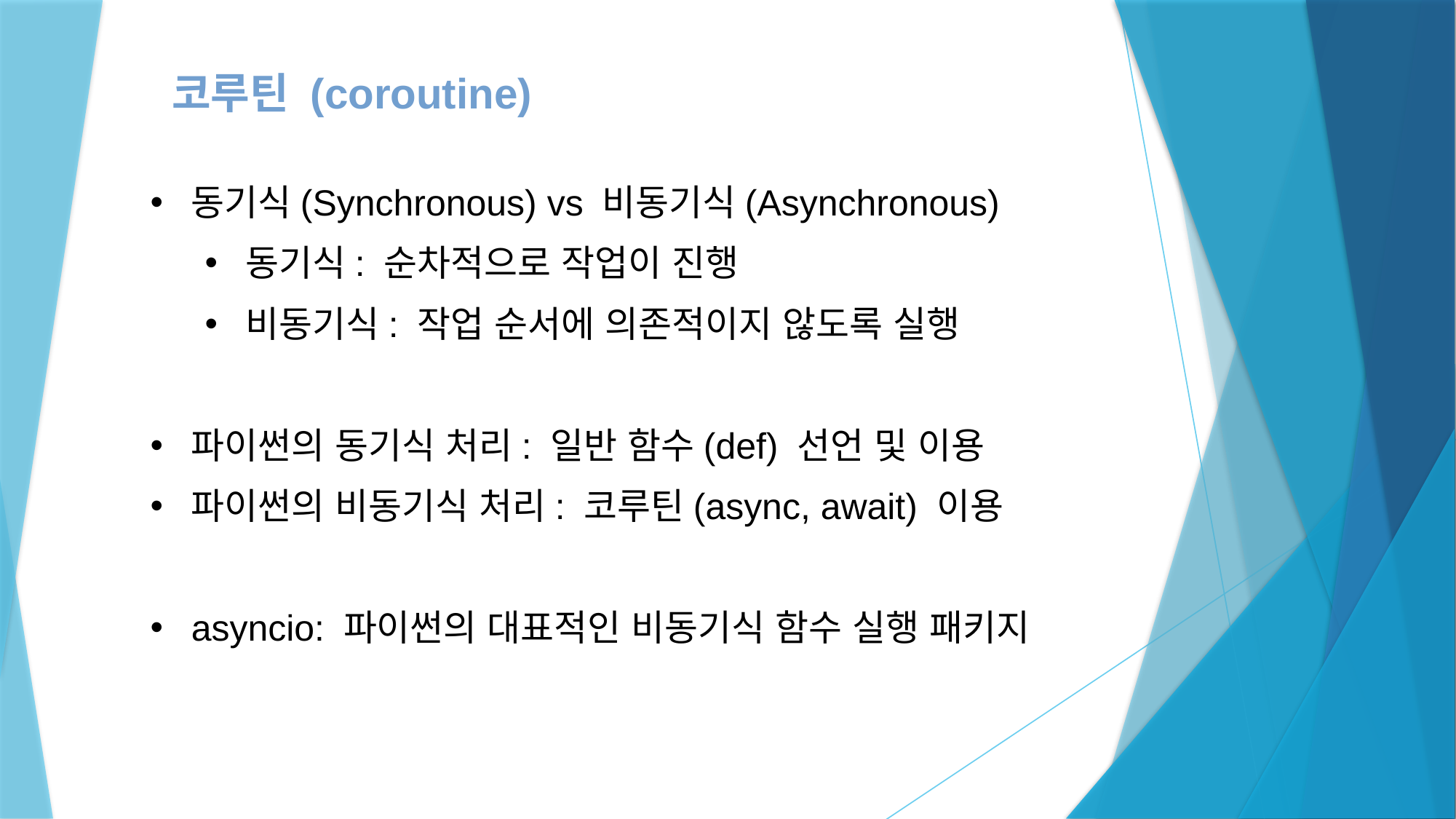

코루틴 (coroutine)
동기식(Synchronous) vs 비동기식(Asynchronous)
동기식: 순차적으로 작업이 진행
비동기식: 작업 순서에 의존적이지 않도록 실행

파이썬의 동기식 처리: 일반 함수(def) 선언 및 이용
파이썬의 비동기식 처리: 코루틴(async, await) 이용

asyncio: 파이썬의 대표적인 비동기식 함수 실행 패키지